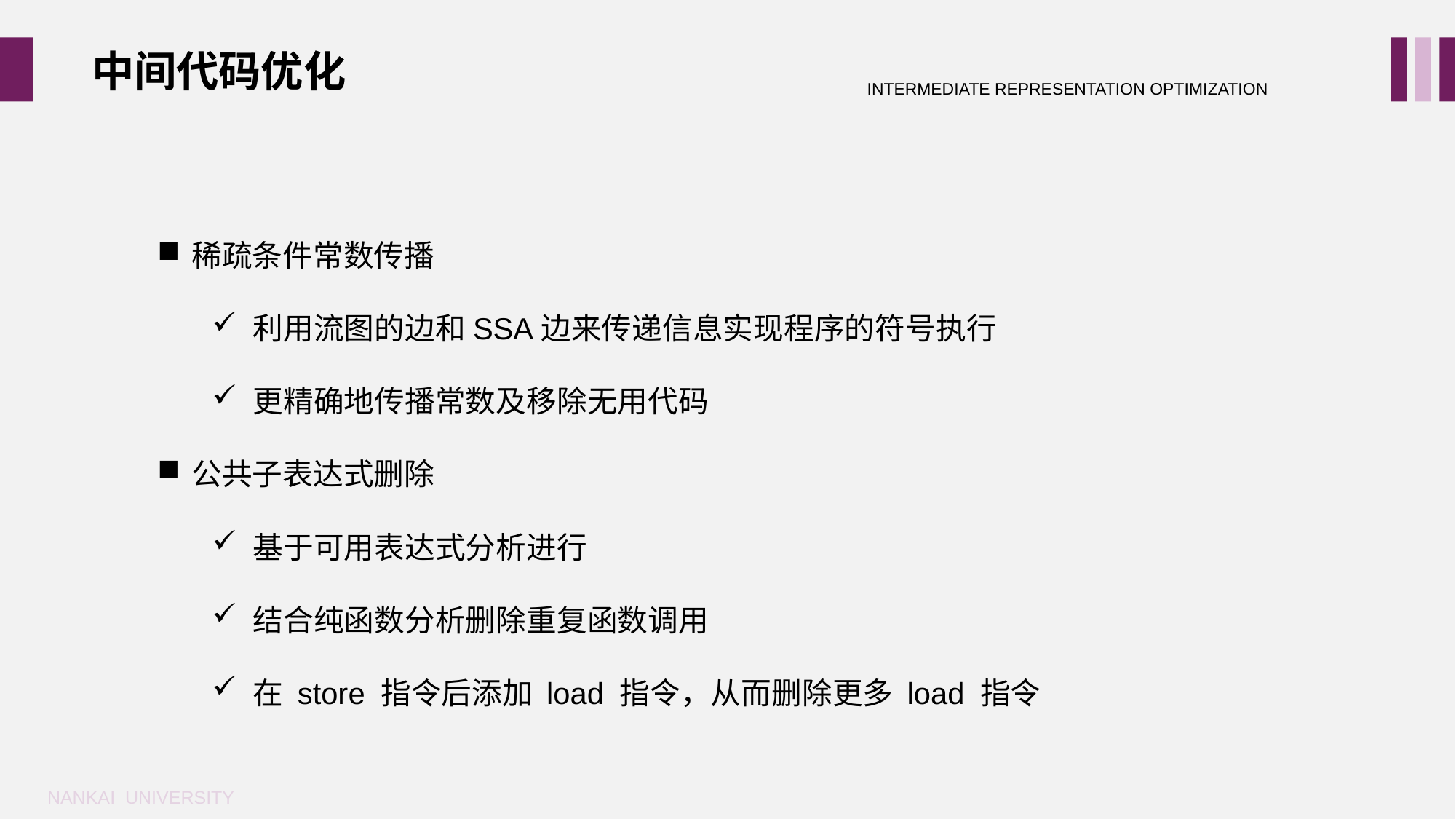

中间代码优化
INTERMEDIATE REPRESENTATION OPTIMIZATION
稀疏条件常数传播
利用流图的边和SSA边来传递信息实现程序的符号执行
更精确地传播常数及移除无用代码
公共子表达式删除
基于可用表达式分析进行
结合纯函数分析删除重复函数调用
在 store 指令后添加 load 指令，从而删除更多 load 指令